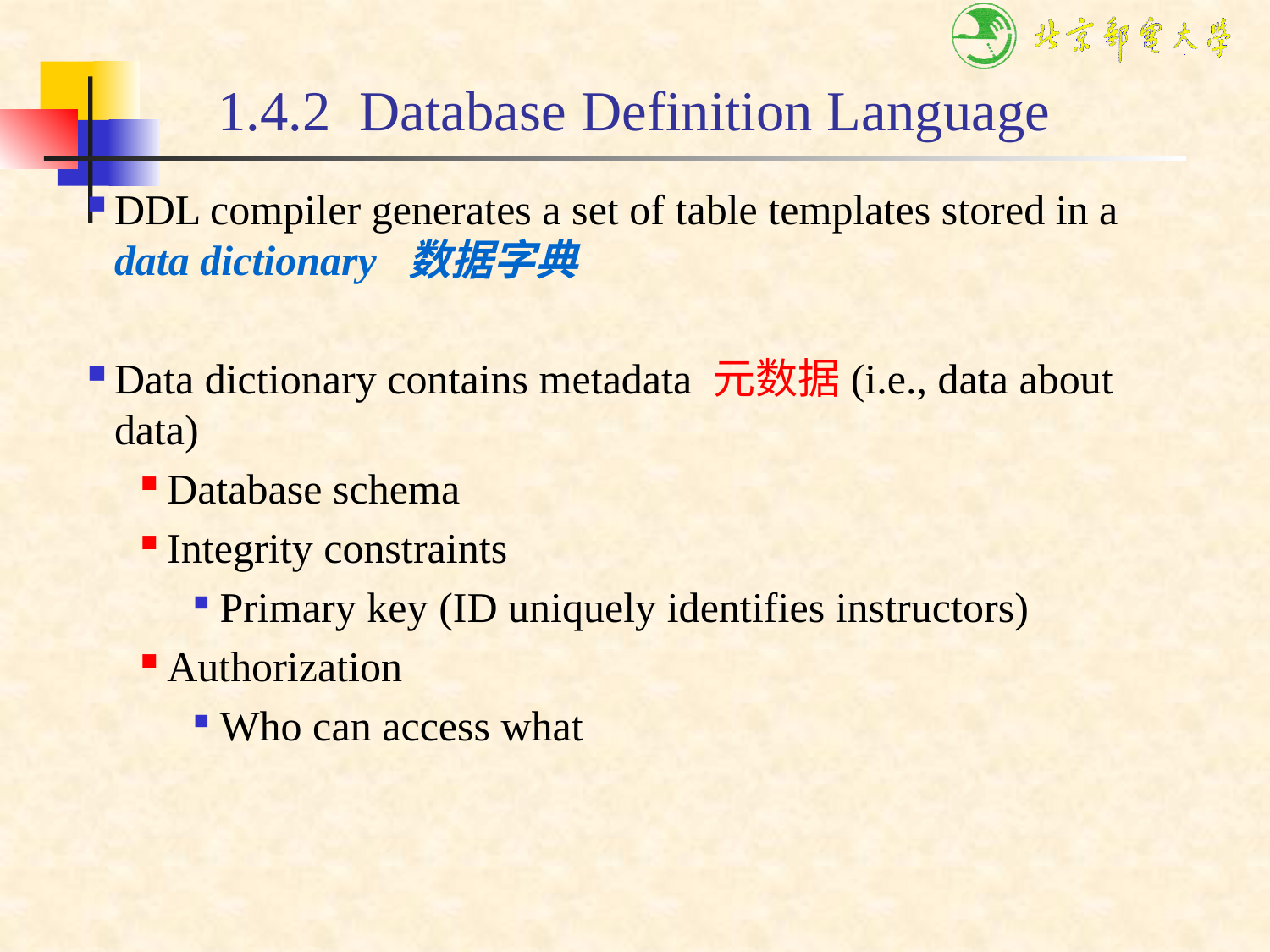

# 1.4.2  Database Definition Language
DDL compiler generates a set of table templates stored in a data dictionary  数据字典

Data dictionary contains metadata 元数据(i.e., data about data)
Database schema
Integrity constraints
Primary key (ID uniquely identifies instructors)
Authorization
Who can access what
60